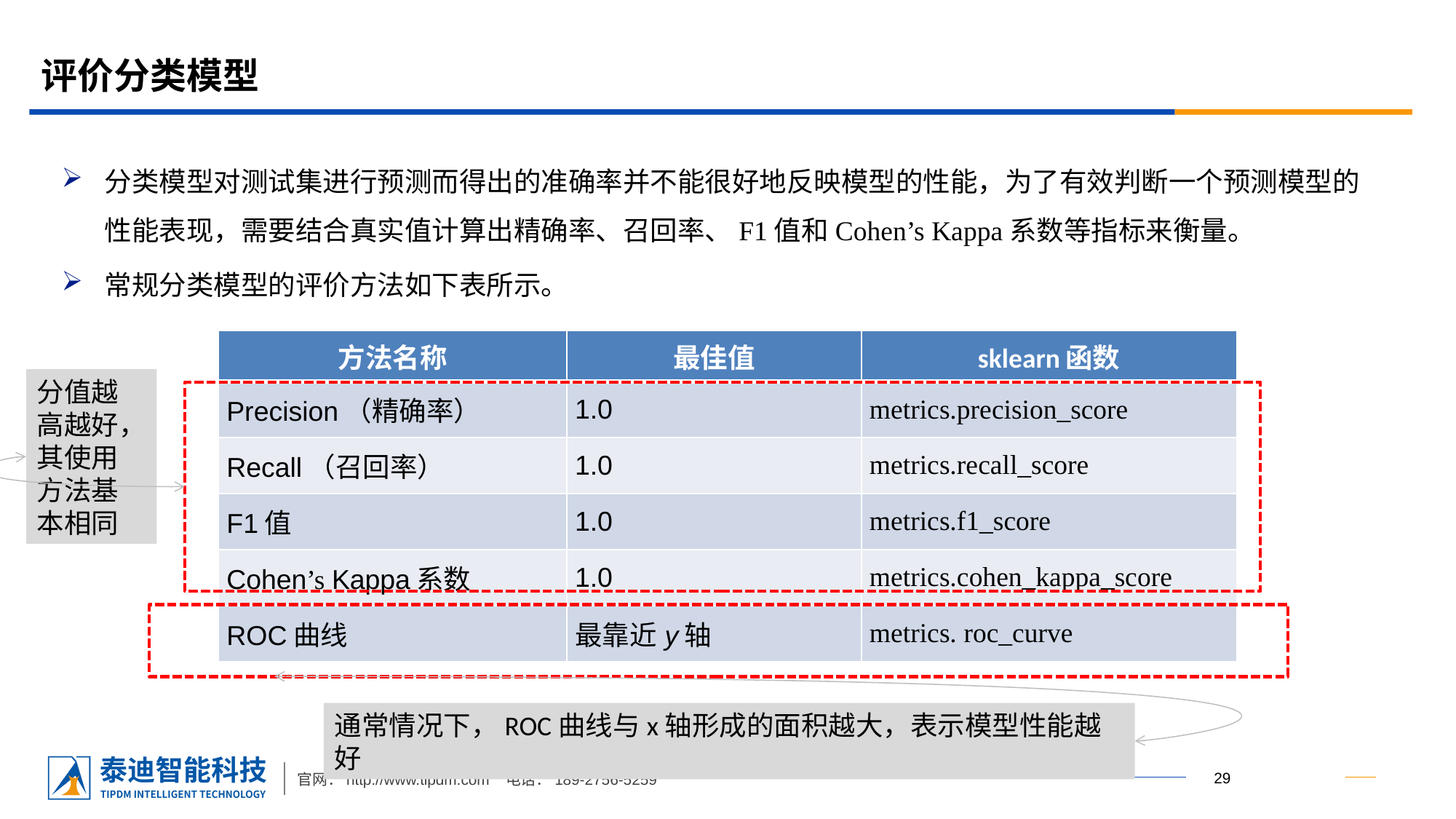

# 评价分类模型
分类模型对测试集进行预测而得出的准确率并不能很好地反映模型的性能，为了有效判断一个预测模型的性能表现，需要结合真实值计算出精确率、召回率、F1值和Cohen’s Kappa系数等指标来衡量。
常规分类模型的评价方法如下表所示。
| 方法名称 | 最佳值 | sklearn函数 |
| --- | --- | --- |
| Precision（精确率） | 1.0 | metrics.precision\_score |
| Recall（召回率） | 1.0 | metrics.recall\_score |
| F1值 | 1.0 | metrics.f1\_score |
| Cohen’s Kappa系数 | 1.0 | metrics.cohen\_kappa\_score |
| ROC曲线 | 最靠近y轴 | metrics. roc\_curve |
分值越高越好，其使用方法基本相同

通常情况下，ROC曲线与x轴形成的面积越大，表示模型性能越好